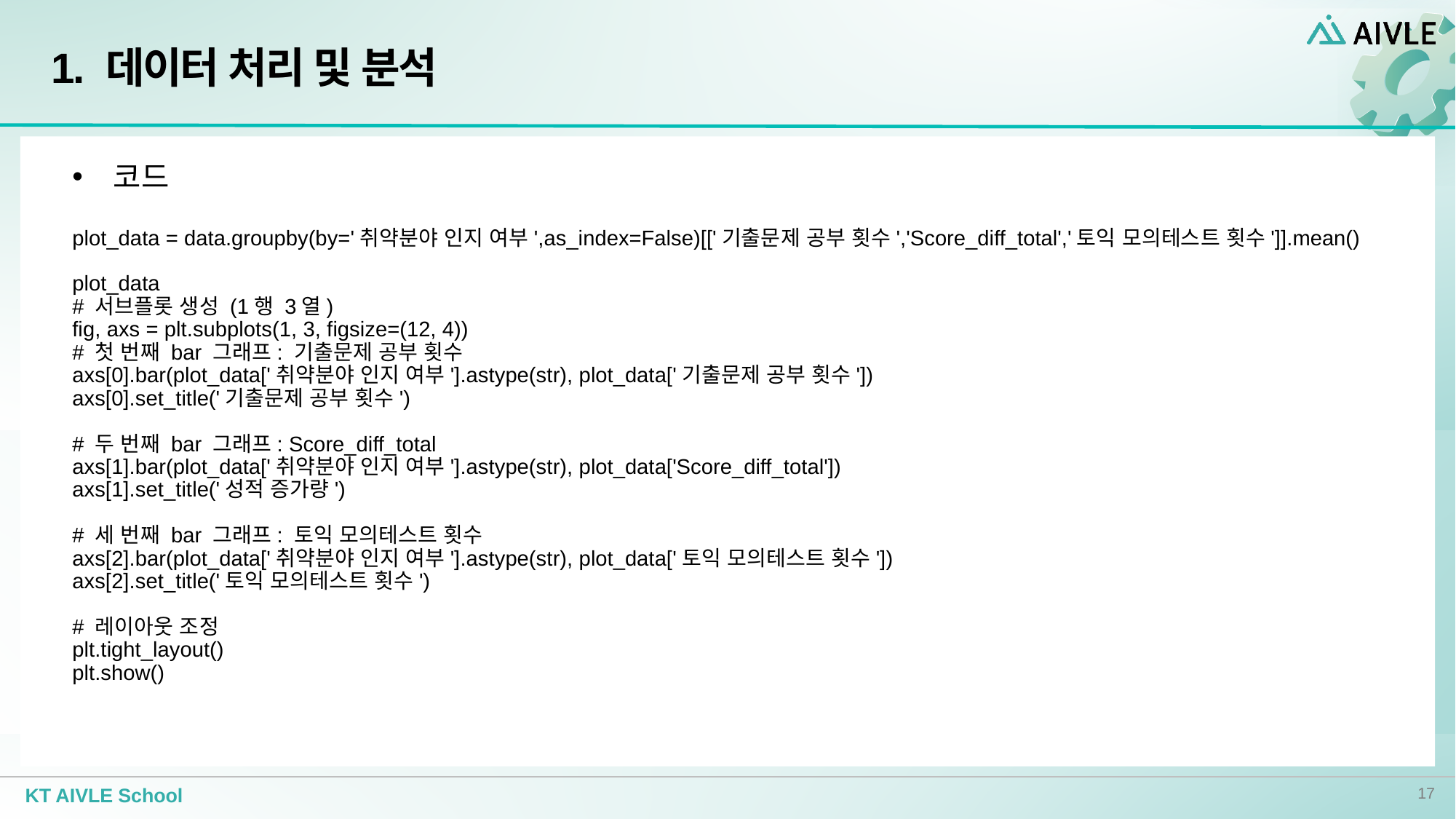

# 1. 데이터 처리 및 분석
코드

plot_data = data.groupby(by='취약분야 인지 여부',as_index=False)[['기출문제 공부 횟수','Score_diff_total','토익 모의테스트 횟수']].mean()
plot_data
# 서브플롯 생성 (1행 3열)
fig, axs = plt.subplots(1, 3, figsize=(12, 4))
# 첫 번째 bar 그래프: 기출문제 공부 횟수
axs[0].bar(plot_data['취약분야 인지 여부'].astype(str), plot_data['기출문제 공부 횟수'])
axs[0].set_title('기출문제 공부 횟수')
# 두 번째 bar 그래프: Score_diff_total
axs[1].bar(plot_data['취약분야 인지 여부'].astype(str), plot_data['Score_diff_total'])
axs[1].set_title('성적 증가량')
# 세 번째 bar 그래프: 토익 모의테스트 횟수
axs[2].bar(plot_data['취약분야 인지 여부'].astype(str), plot_data['토익 모의테스트 횟수'])
axs[2].set_title('토익 모의테스트 횟수')
# 레이아웃 조정
plt.tight_layout()
plt.show()